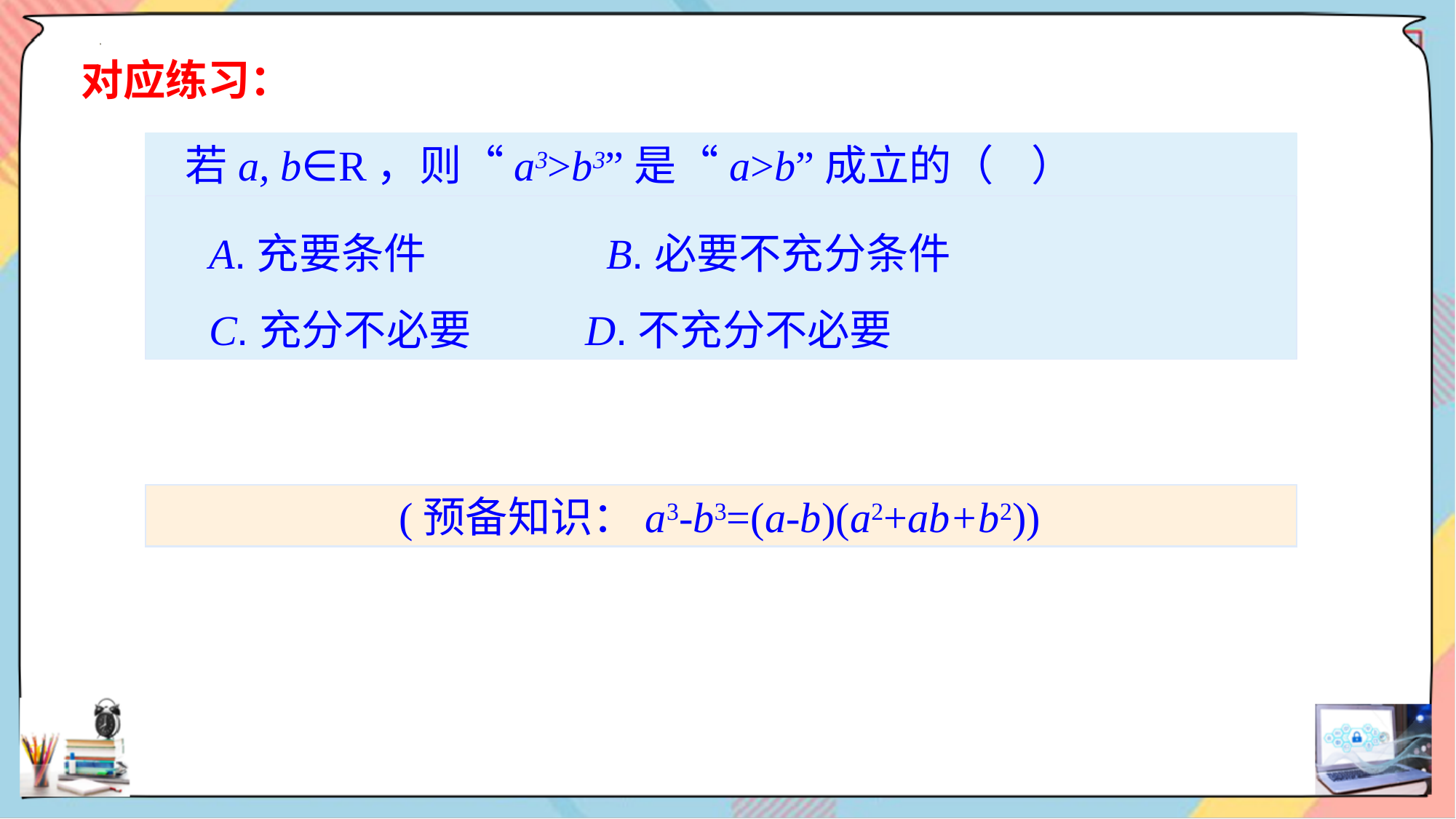

对应练习：
  若a, b∈R，则“a3>b3”是“a>b”成立的（    ）
     A.充要条件   　　      B.必要不充分条件
     C.充分不必要           D.不充分不必要
                       (预备知识：a3-b3=(a-b)(a2+ab+b2))